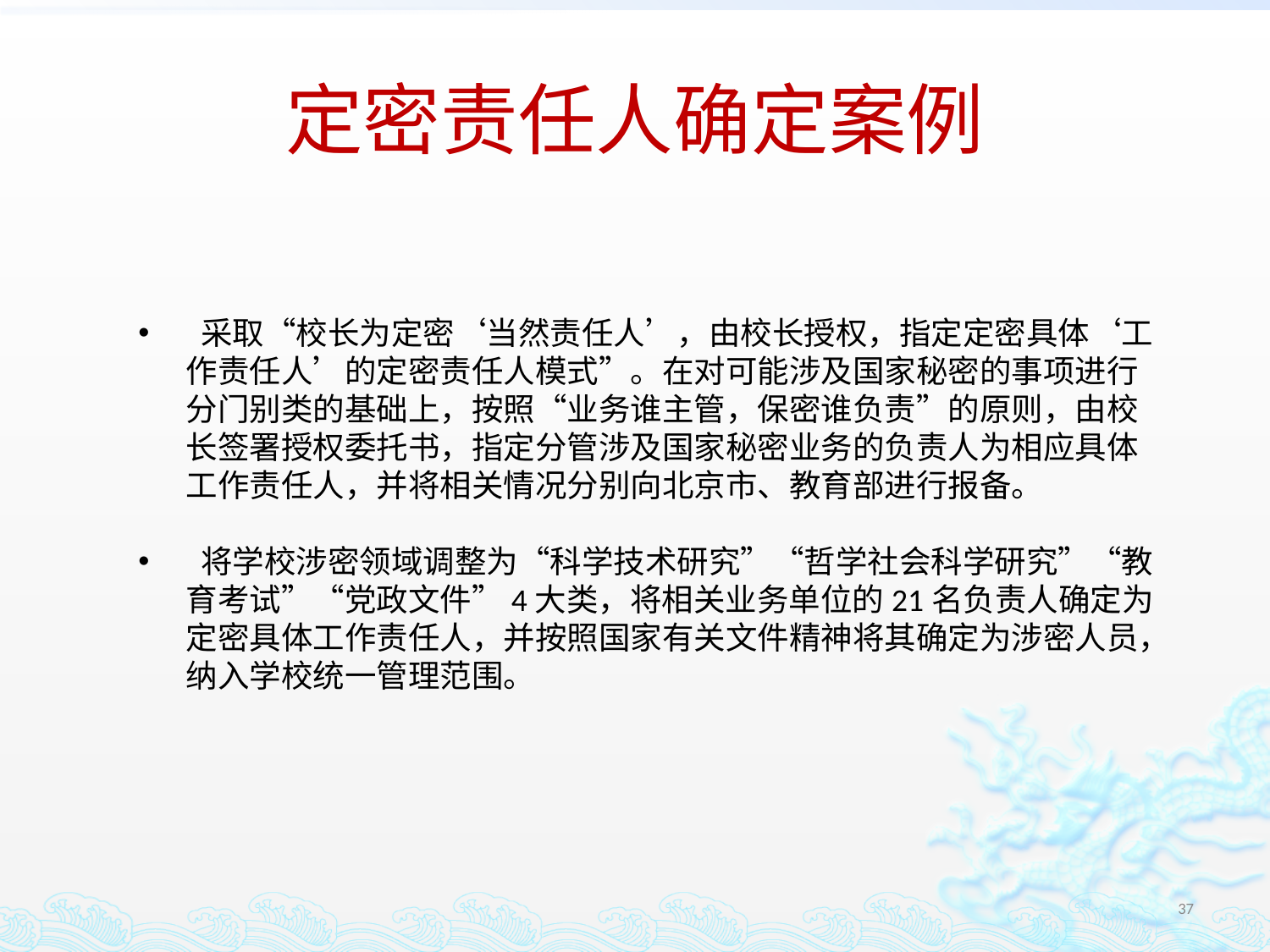

# 定密责任人确定案例
 采取“校长为定密‘当然责任人’，由校长授权，指定定密具体‘工作责任人’的定密责任人模式”。在对可能涉及国家秘密的事项进行分门别类的基础上，按照“业务谁主管，保密谁负责”的原则，由校长签署授权委托书，指定分管涉及国家秘密业务的负责人为相应具体工作责任人，并将相关情况分别向北京市、教育部进行报备。

 将学校涉密领域调整为“科学技术研究”“哲学社会科学研究”“教育考试”“党政文件”4大类，将相关业务单位的21名负责人确定为定密具体工作责任人，并按照国家有关文件精神将其确定为涉密人员，纳入学校统一管理范围。
37